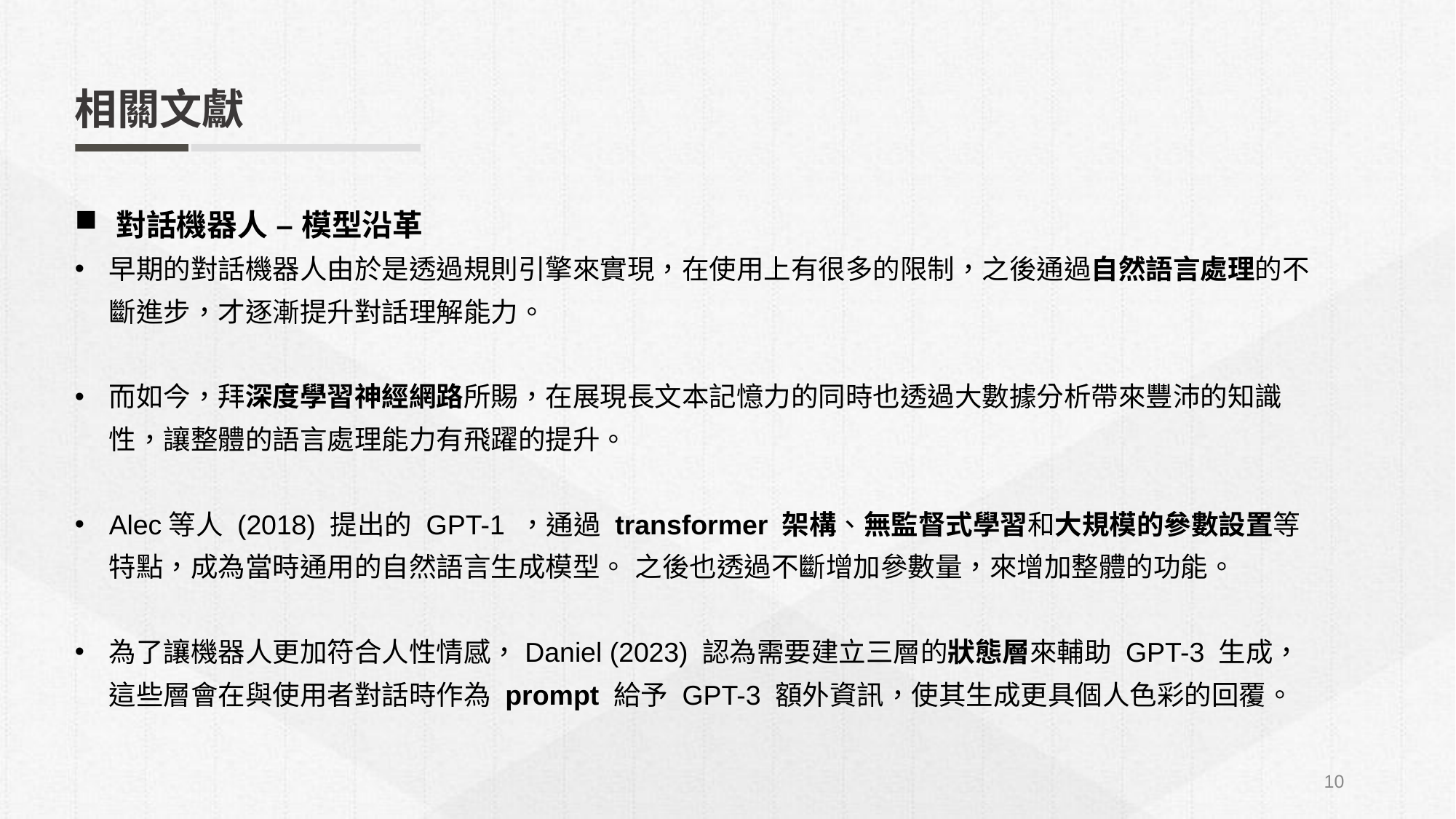

相關文獻

對話機器人 – 模型沿革
早期的對話機器人由於是透過規則引擎來實現，在使用上有很多的限制，之後通過自然語言處理的不斷進步，才逐漸提升對話理解能力。

而如今，拜深度學習神經網路所賜，在展現長文本記憶力的同時也透過大數據分析帶來豐沛的知識性，讓整體的語言處理能力有飛躍的提升。

Alec等人 (2018) 提出的 GPT-1 ，通過 transformer 架構、無監督式學習和大規模的參數設置等特點，成為當時通用的自然語言生成模型。 之後也透過不斷增加參數量，來增加整體的功能。

為了讓機器人更加符合人性情感，Daniel (2023) 認為需要建立三層的狀態層來輔助 GPT-3 生成，這些層會在與使用者對話時作為 prompt 給予 GPT-3 額外資訊，使其生成更具個人色彩的回覆。

10